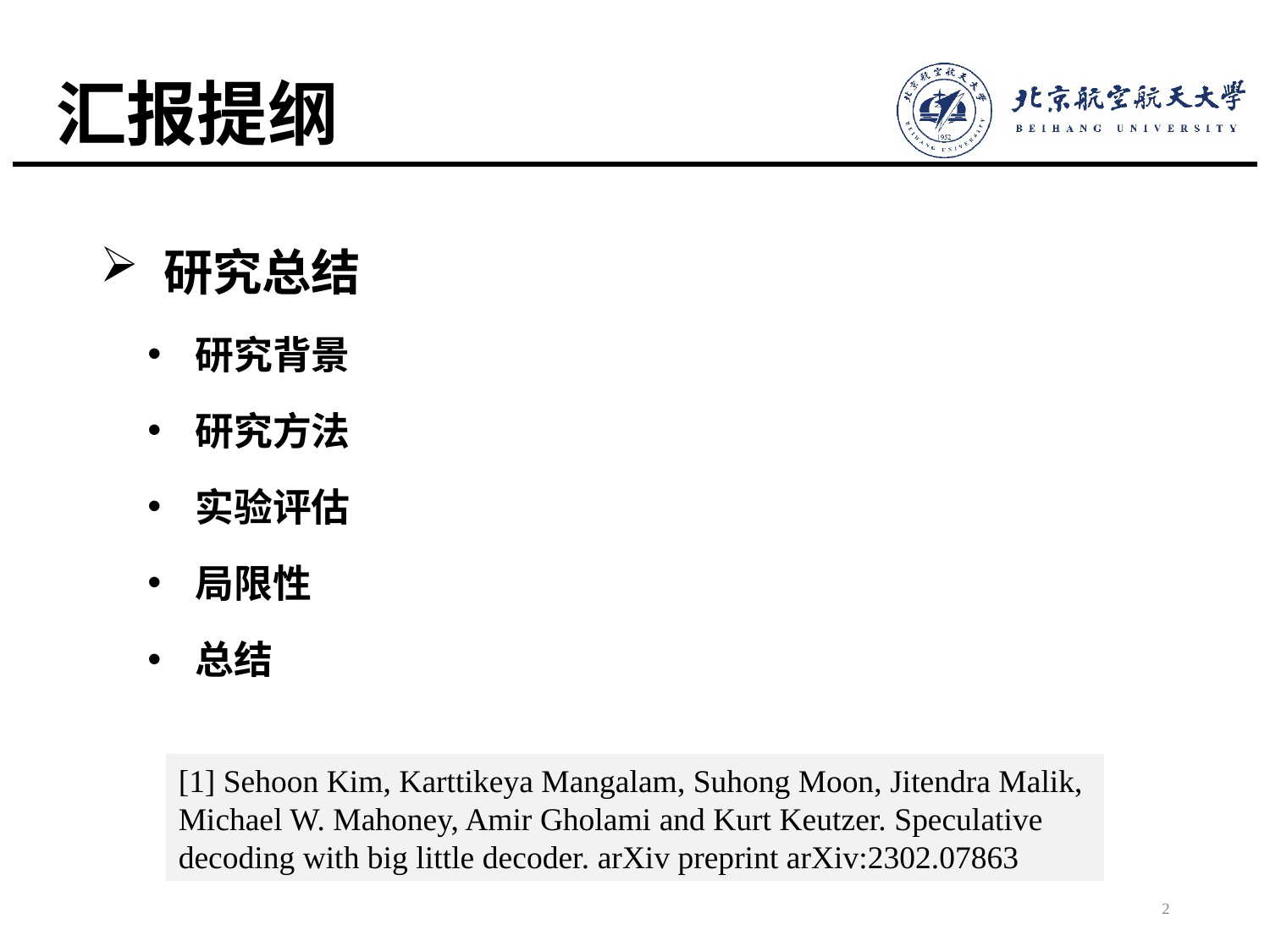

# 汇报提纲
研究总结
研究背景
研究方法
实验评估
局限性
总结
[1] Sehoon Kim, Karttikeya Mangalam, Suhong Moon, Jitendra Malik, Michael W. Mahoney, Amir Gholami and Kurt Keutzer. Speculative decoding with big little decoder. arXiv preprint arXiv:2302.07863
2